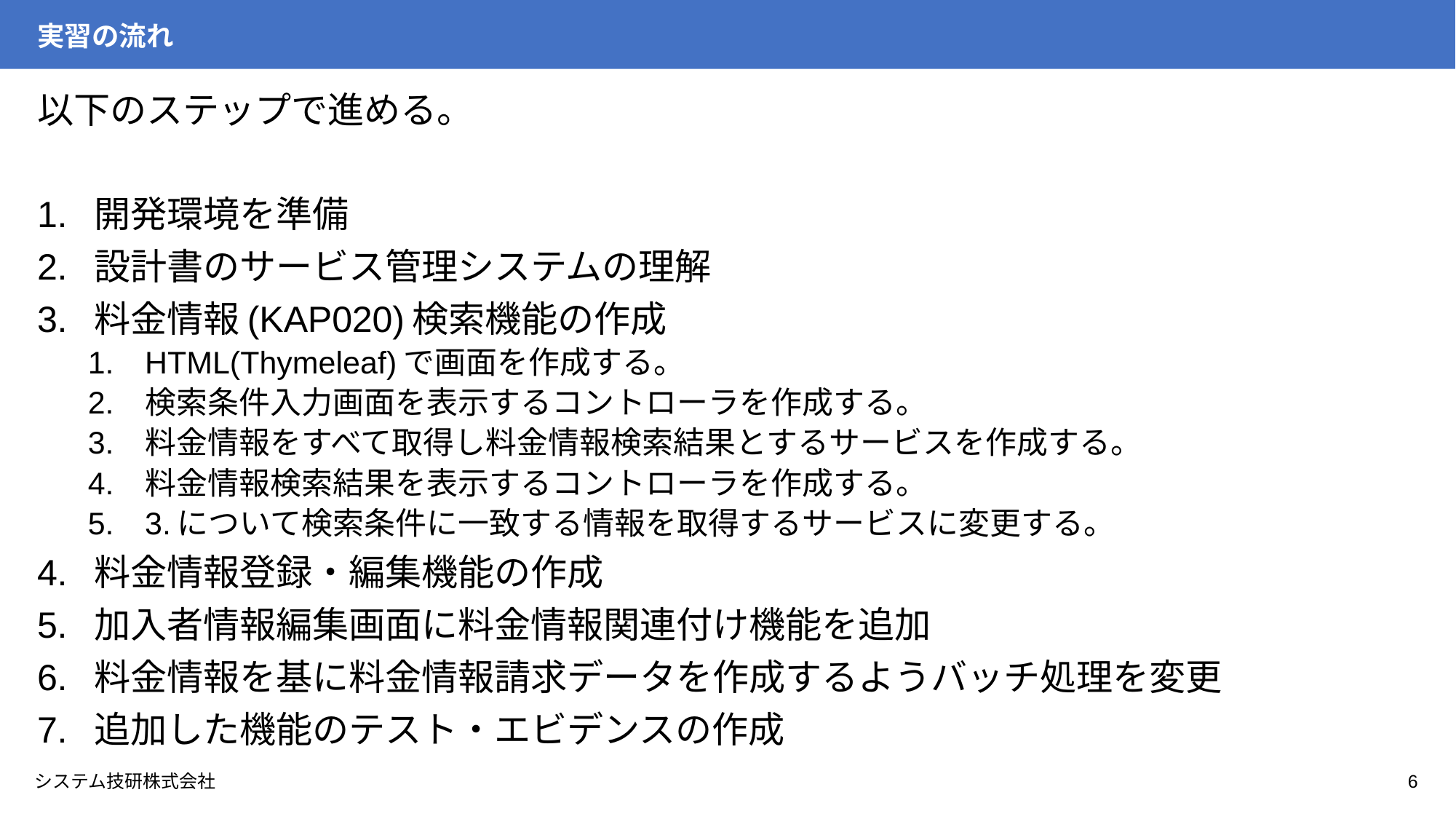

# 実習の流れ
以下のステップで進める。

開発環境を準備
設計書のサービス管理システムの理解
料金情報(KAP020)検索機能の作成
HTML(Thymeleaf)で画面を作成する。
検索条件入力画面を表示するコントローラを作成する。
料金情報をすべて取得し料金情報検索結果とするサービスを作成する。
料金情報検索結果を表示するコントローラを作成する。
3.について検索条件に一致する情報を取得するサービスに変更する。
料金情報登録・編集機能の作成
加入者情報編集画面に料金情報関連付け機能を追加
料金情報を基に料金情報請求データを作成するようバッチ処理を変更
追加した機能のテスト・エビデンスの作成
システム技研株式会社
6